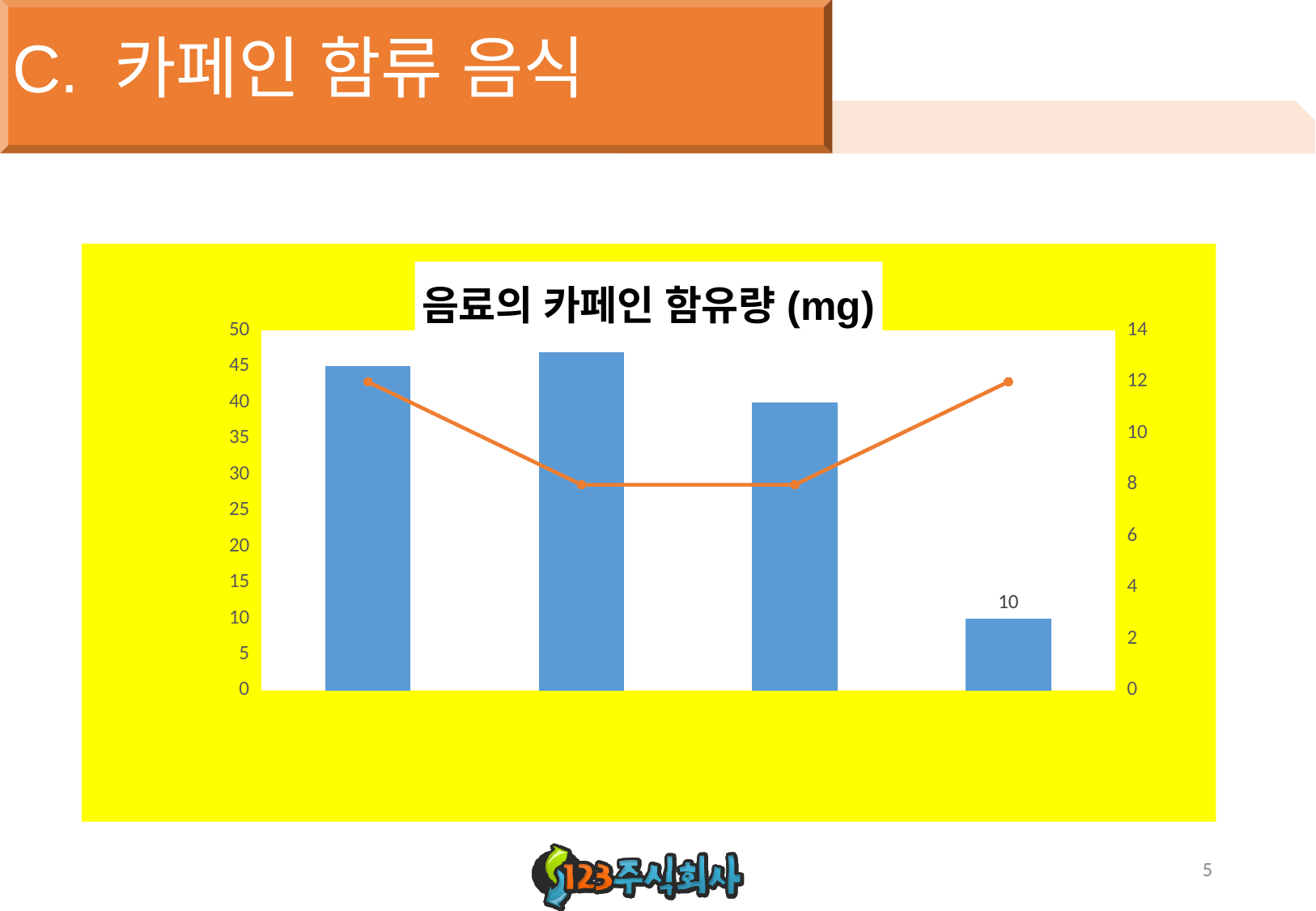

# C. 카페인 함류 음식

### Chart: 음료의 카페인 함유량(mg)

| Category | 카페인 함량 | 온스(oz) |
|---|---|---|
| 콜라 | 45.0 | 12.0 |
| 홍차 | 47.0 | 8.0 |
| 녹차 | 40.0 | 8.0 |
| 아이스티 | 10.0 | 12.0 |
5